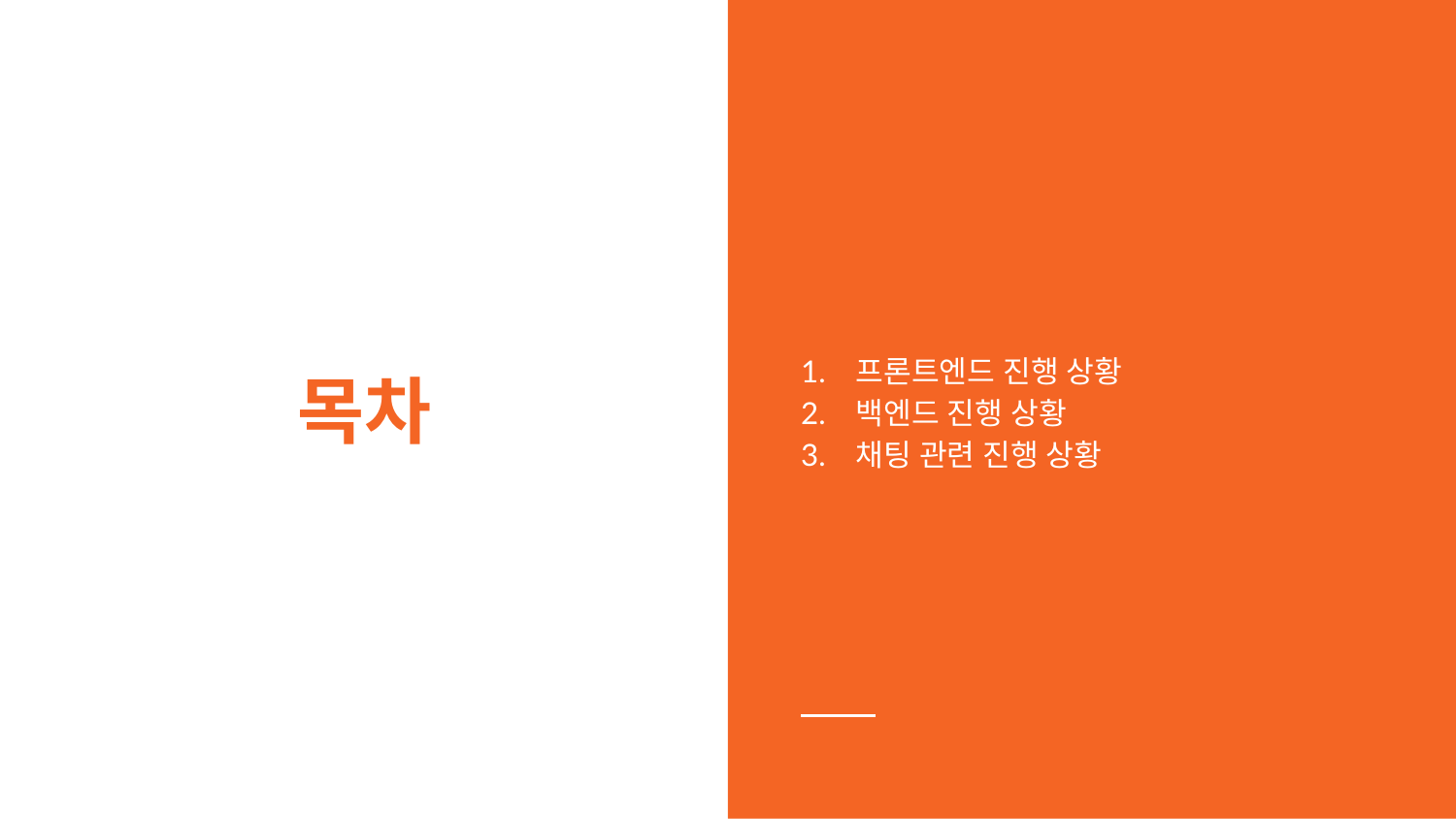

프론트엔드 진행 상황
백엔드 진행 상황
채팅 관련 진행 상황
# 목차